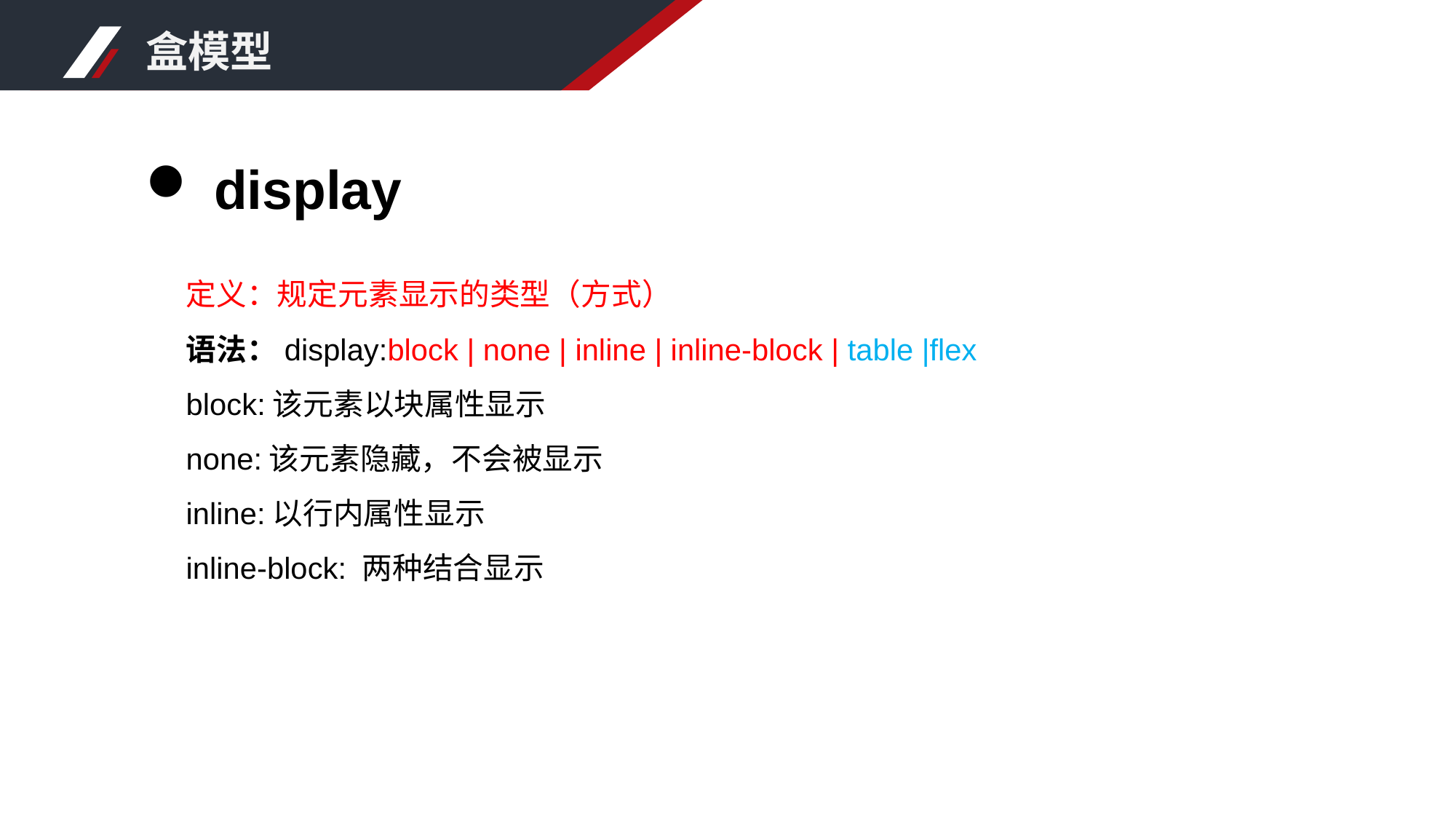

盒模型
# display
定义：规定元素显示的类型（方式）
语法：display:block | none | inline | inline-block | table |flex
block:该元素以块属性显示
none:该元素隐藏，不会被显示
inline:以行内属性显示
inline-block: 两种结合显示